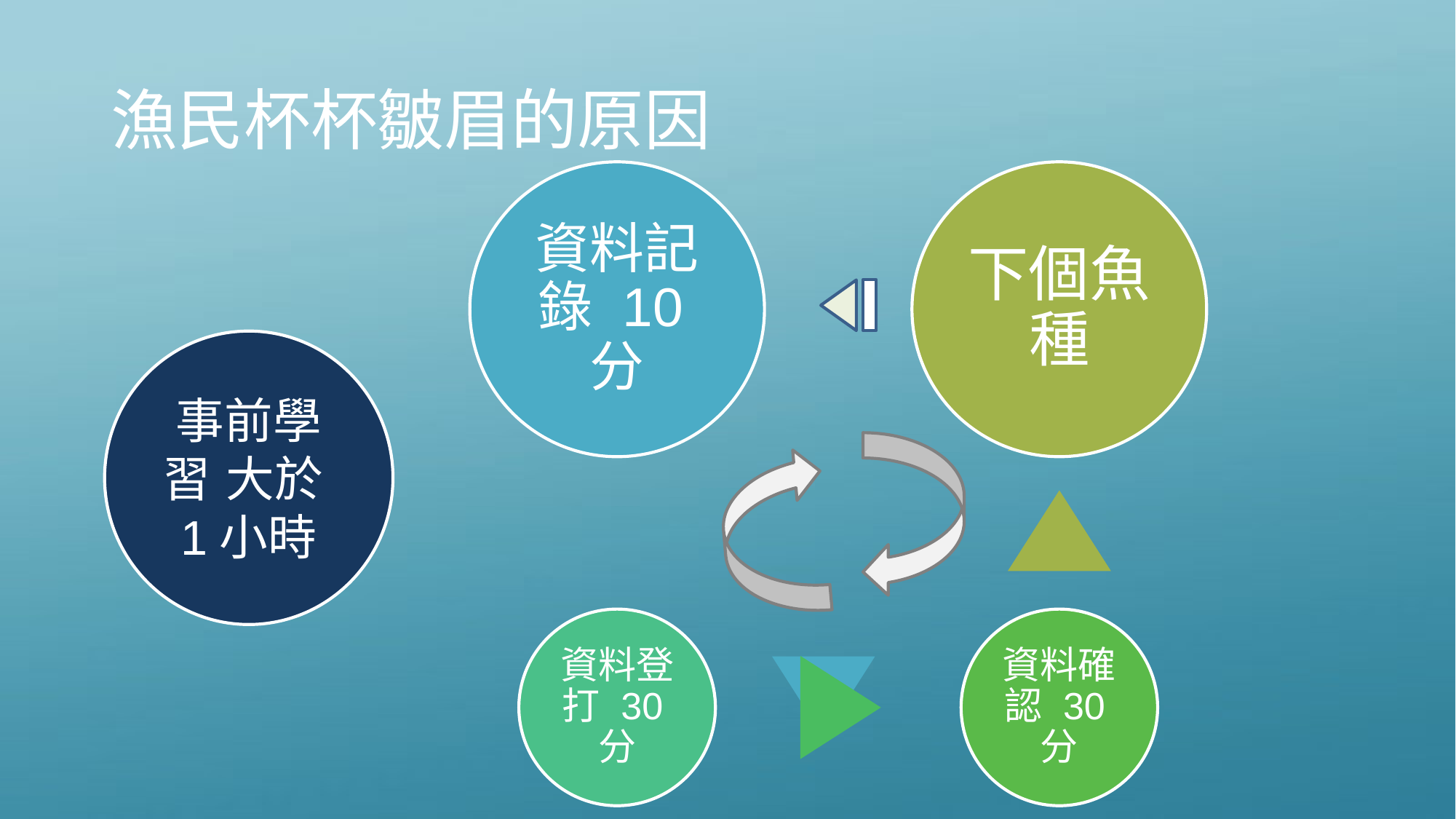

漁民杯杯皺眉的原因
資料記錄 10分
下個魚種

事前學習 大於1小時

資料登打 30分
資料確認 30分